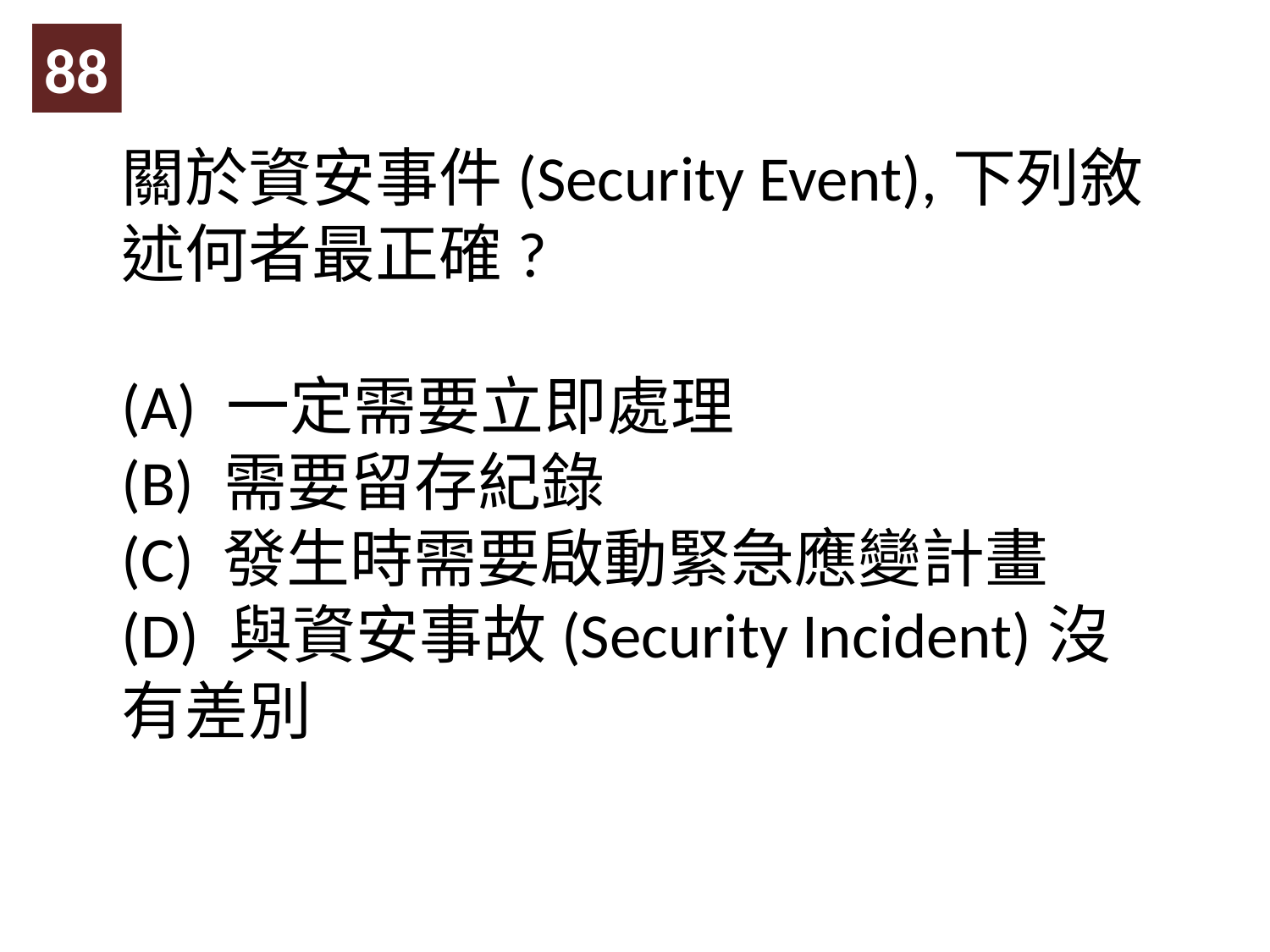

88
關於資安事件(Security Event),下列敘述何者最正確?

(A) 一定需要立即處理
(B) 需要留存紀錄
(C) 發生時需要啟動緊急應變計畫
(D) 與資安事故(Security Incident)沒有差別